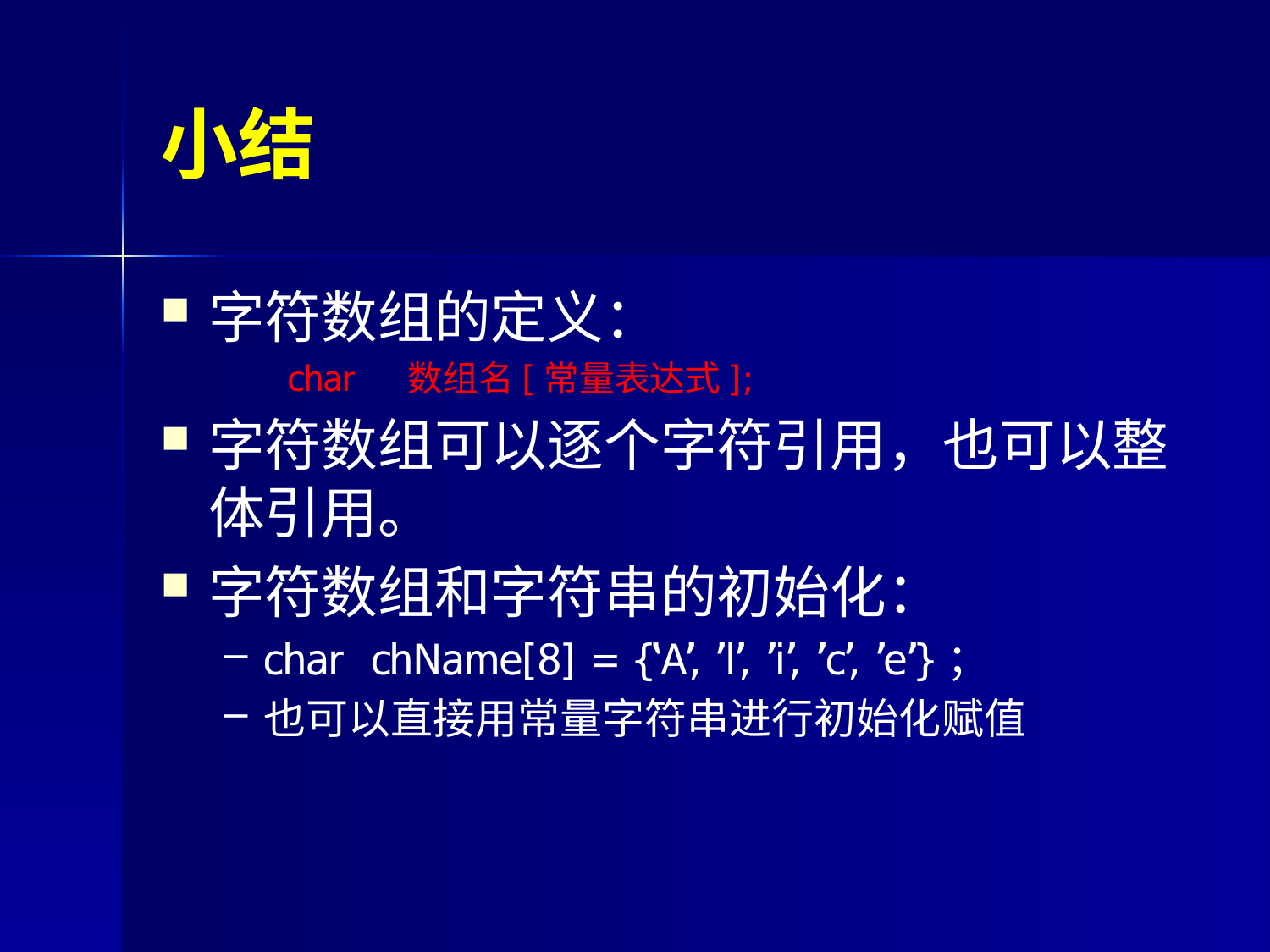

# 小结
字符数组的定义：
char    数组名[常量表达式];
字符数组可以逐个字符引用，也可以整体引用。
字符数组和字符串的初始化：
char  chName[8] = {‘A’, ’l’, ’i’, ’c’, ’e’}；
也可以直接用常量字符串进行初始化赋值